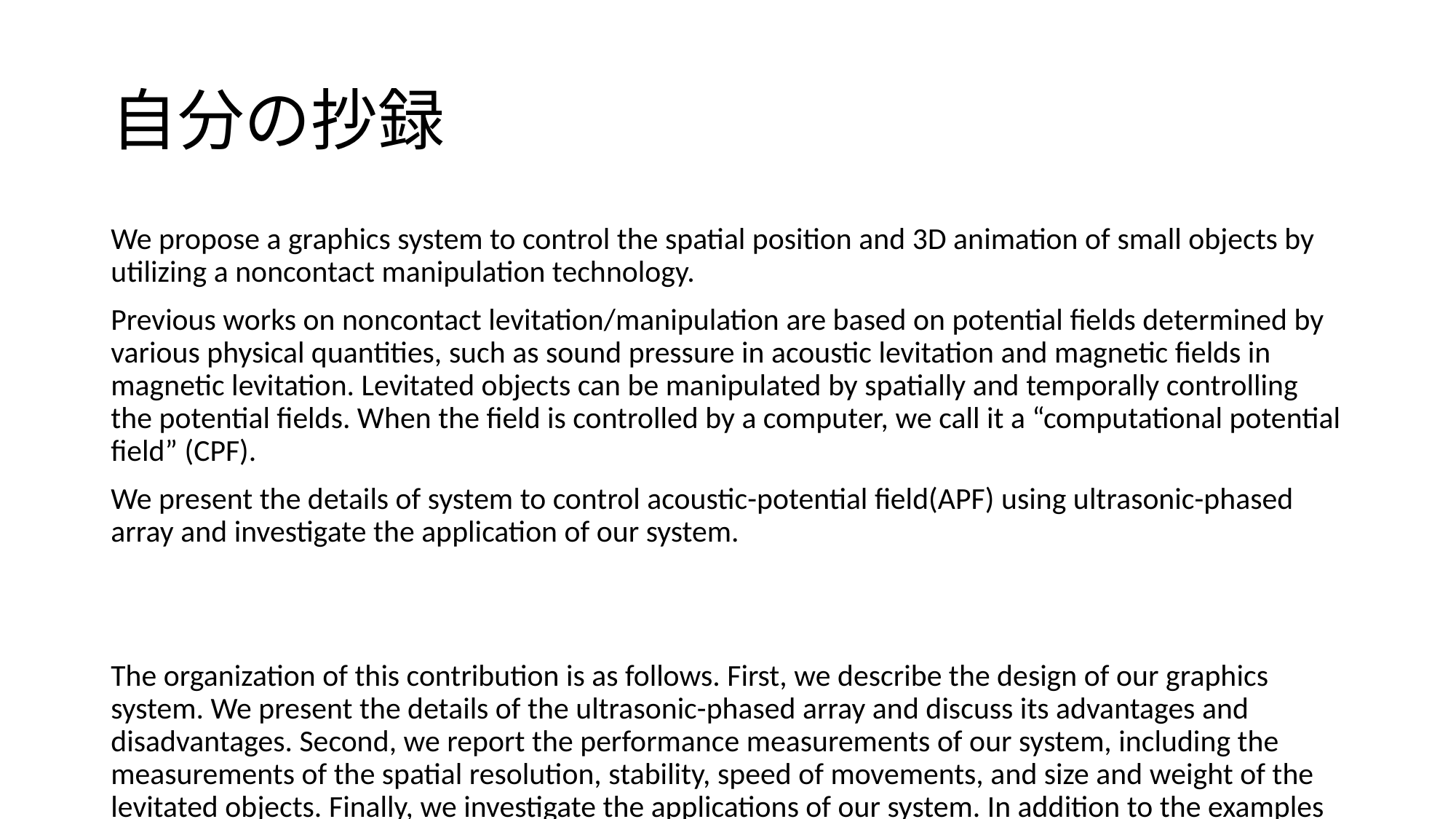

# 自分の抄録
We propose a graphics system to control the spatial position and 3D animation of small objects by utilizing a noncontact manipulation technology.
Previous works on noncontact levitation/manipulation are based on potential fields determined by various physical quantities, such as sound pressure in acoustic levitation and magnetic fields in magnetic levitation. Levitated objects can be manipulated by spatially and temporally controlling the potential fields. When the field is controlled by a computer, we call it a “computational potential field” (CPF).
We present the details of system to control acoustic-potential field(APF) using ultrasonic-phased array and investigate the application of our system.

The organization of this contribution is as follows. First, we describe the design of our graphics system. We present the details of the ultrasonic-phased array and discuss its advantages and disadvantages. Second, we report the performance measurements of our system, including the measurements of the spatial resolution, stability, speed of movements, and size and weight of the levitated objects. Finally, we investigate the applications of our system. In addition to the examples of acoustic-potential field based graphics applications, we also discuss the implementation of 3D interaction. By integrating a motion-capture system into our graphics system, we facilitate interaction between the levitated objects and the user. Although our investigation is performed using acoustic levitation, our results and discussions can also be useful in designing other CPF-based graphics using other principles of mid-air levitation.